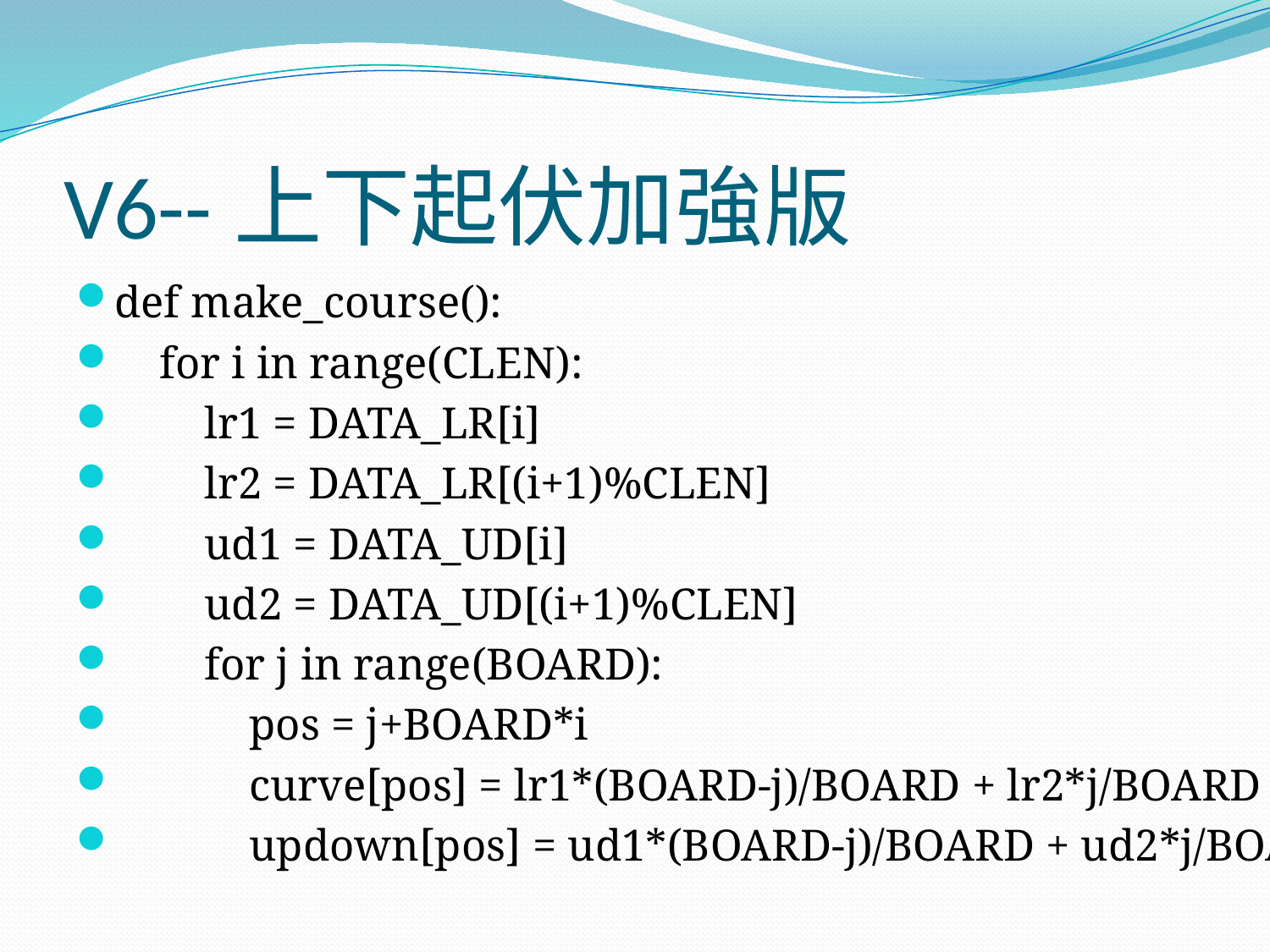

# V6--上下起伏加強版
def make_course():
    for i in range(CLEN):
        lr1 = DATA_LR[i]
        lr2 = DATA_LR[(i+1)%CLEN]
        ud1 = DATA_UD[i]
        ud2 = DATA_UD[(i+1)%CLEN]
        for j in range(BOARD):
            pos = j+BOARD*i
            curve[pos] = lr1*(BOARD-j)/BOARD + lr2*j/BOARD
            updown[pos] = ud1*(BOARD-j)/BOARD + ud2*j/BOARD